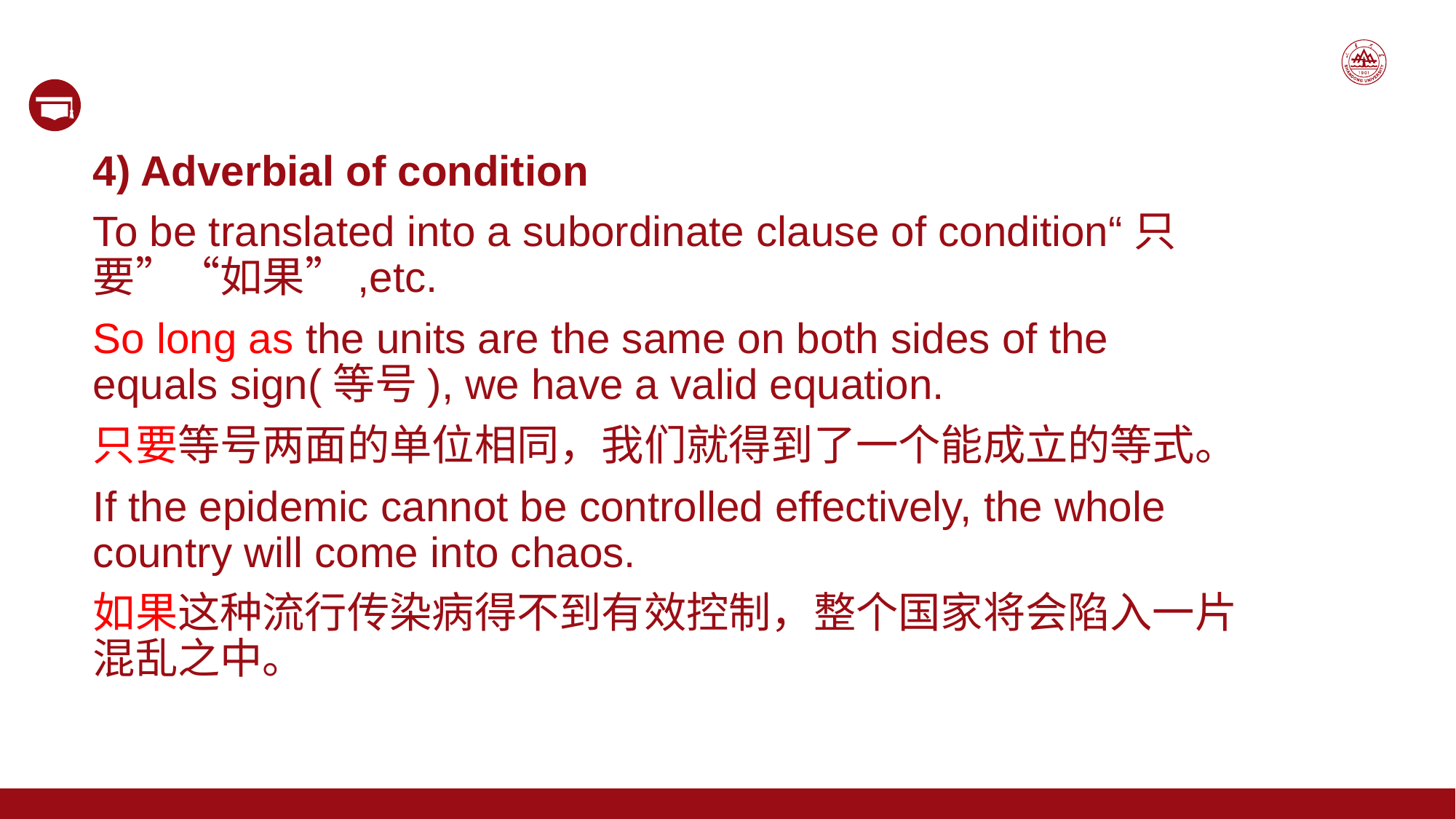

4) Adverbial of condition
To be translated into a subordinate clause of condition“只要”“如果”,etc.
So long as the units are the same on both sides of the equals sign(等号), we have a valid equation.
只要等号两面的单位相同，我们就得到了一个能成立的等式。
If the epidemic cannot be controlled effectively, the whole country will come into chaos.
如果这种流行传染病得不到有效控制，整个国家将会陷入一片混乱之中。